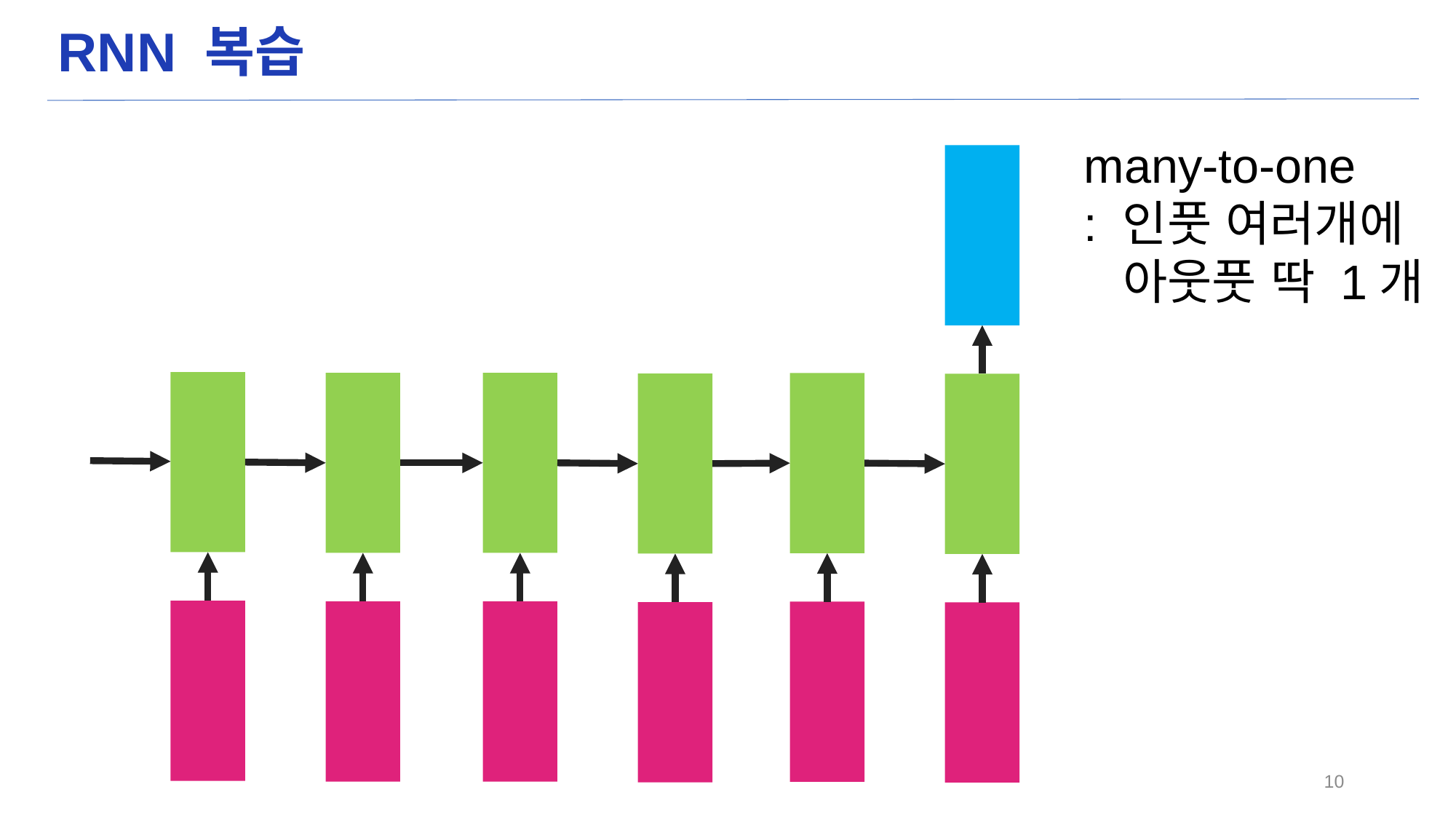

# RNN 복습
many-to-one
: 인풋 여러개에
  아웃풋 딱 1개

10